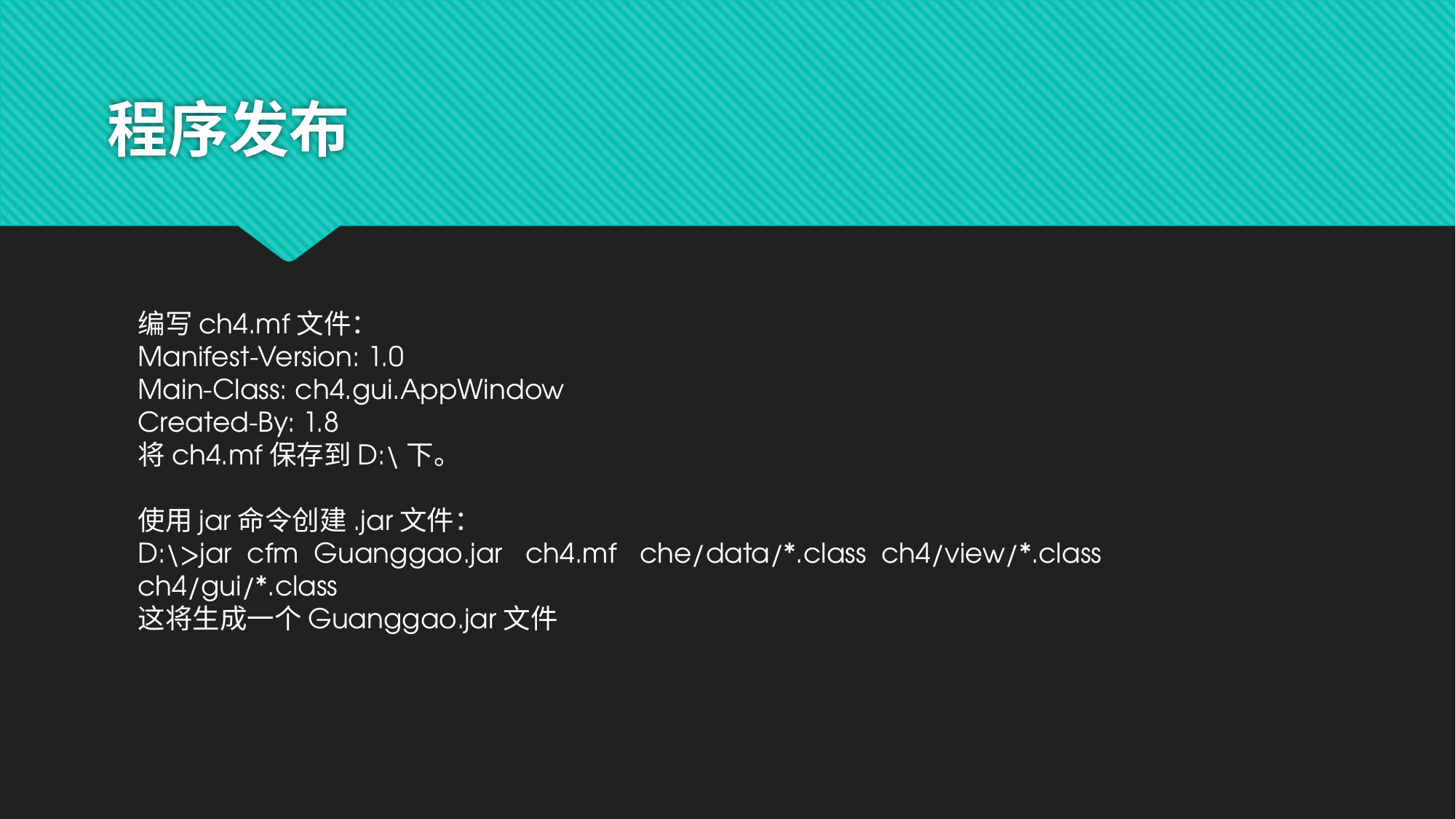

# 程序发布
编写ch4.mf文件：
Manifest-Version: 1.0
Main-Class: ch4.gui.AppWindow
Created-By: 1.8
将ch4.mf保存到D:\下。

使用jar命令创建.jar文件：
D:\>jar  cfm  Guanggao.jar   ch4.mf   che/data/*.class  ch4/view/*.class
ch4/gui/*.class
这将生成一个Guanggao.jar文件